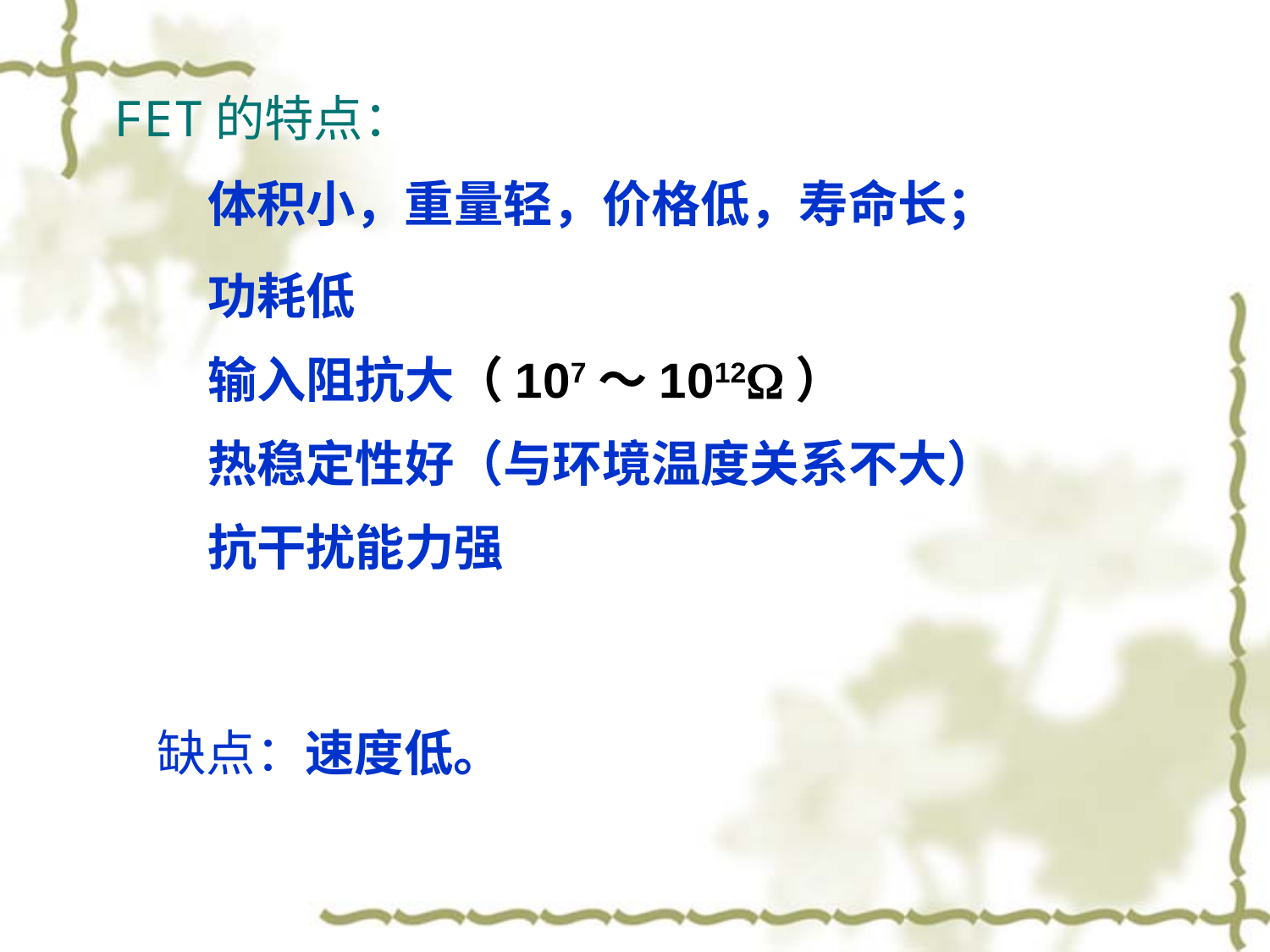

FET的特点：
体积小，重量轻，价格低，寿命长；
功耗低
输入阻抗大（107～1012Ω）
热稳定性好（与环境温度关系不大）
抗干扰能力强
缺点：速度低。
90